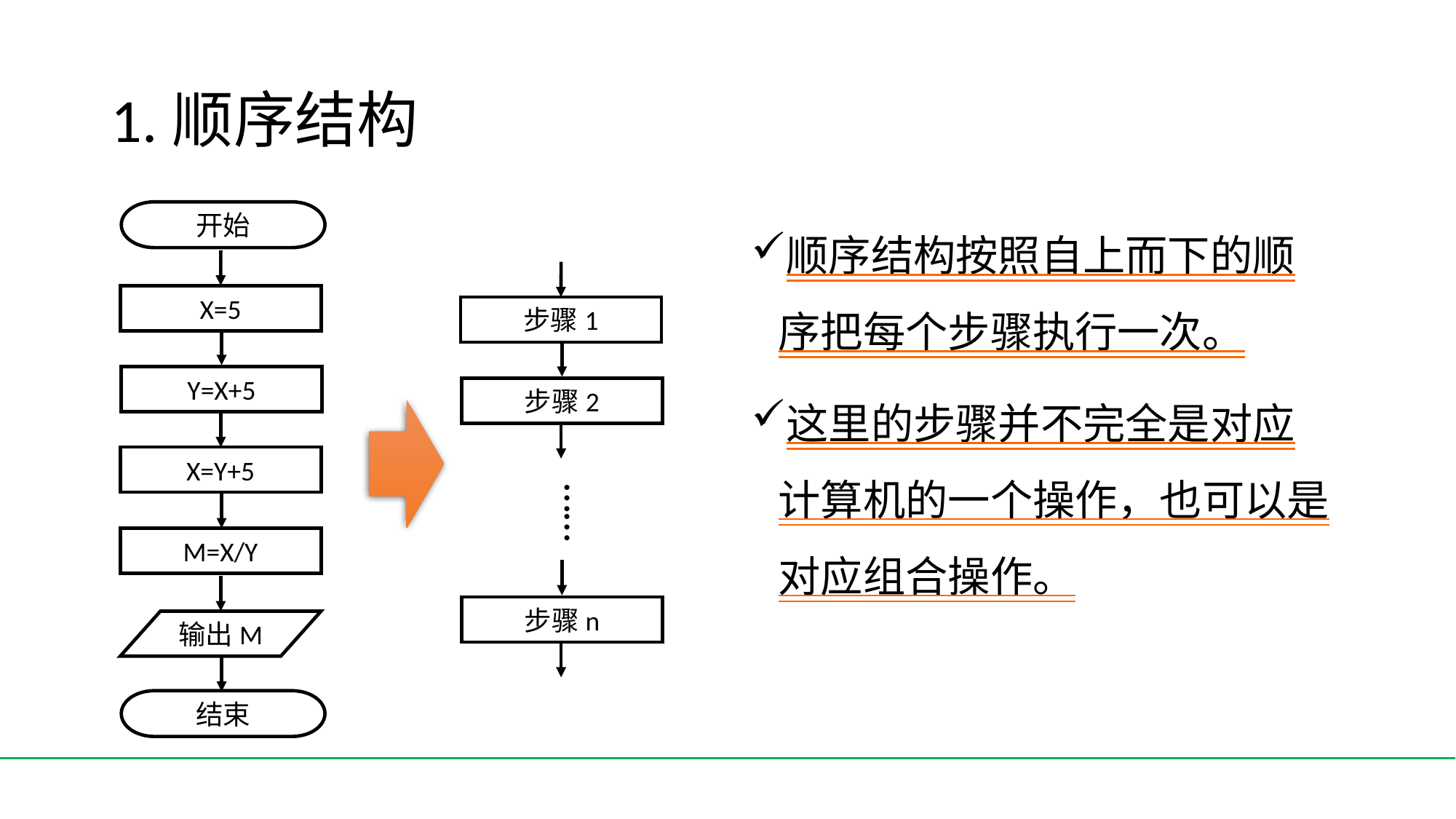

# 1.顺序结构
顺序结构按照自上而下的顺序把每个步骤执行一次。
这里的步骤并不完全是对应计算机的一个操作，也可以是对应组合操作。
开始
X=5
Y=X+5
X=Y+5
M=X/Y
输出M
结束
步骤1
步骤2
……
步骤n